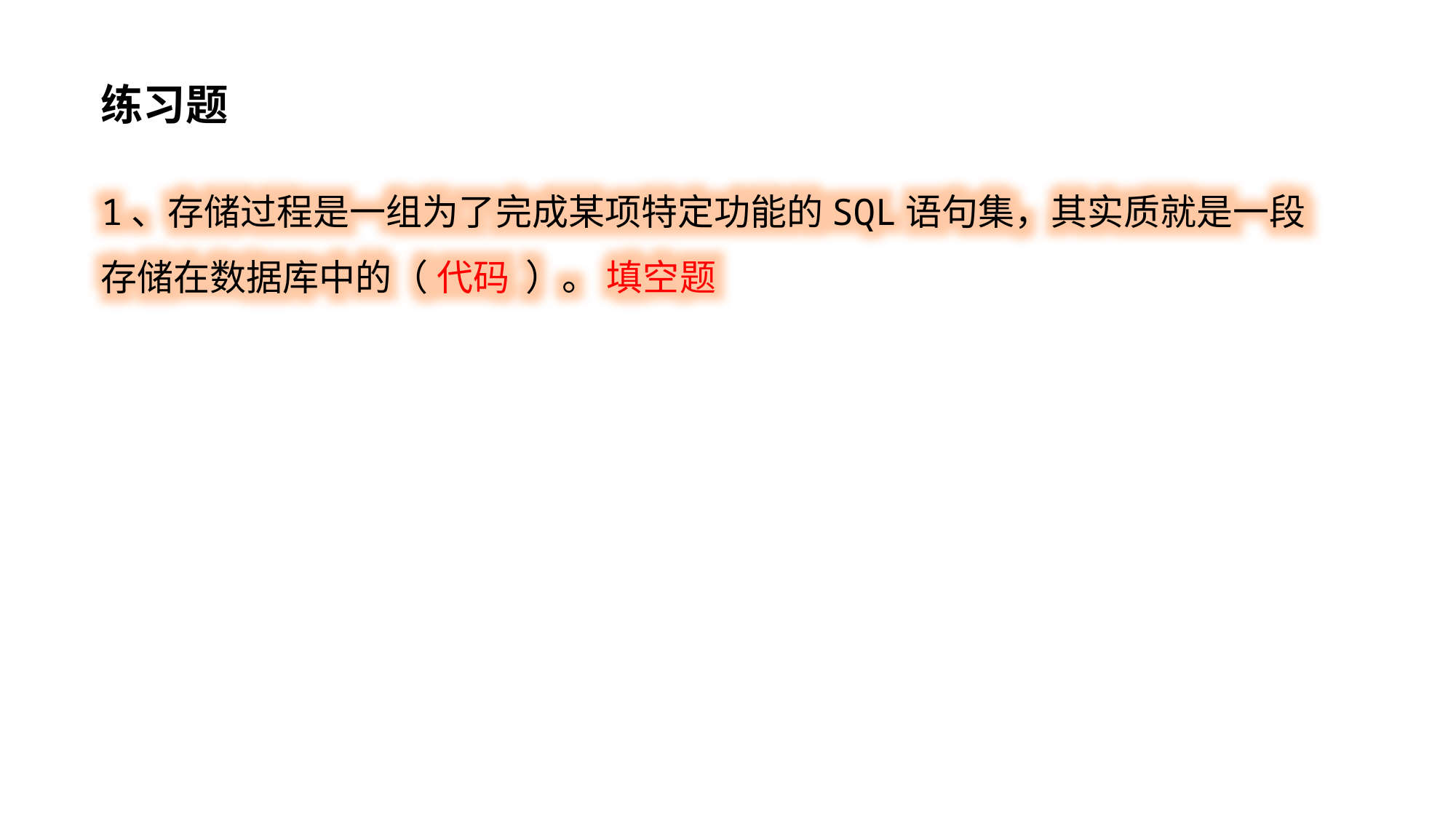

练习题
1、存储过程是一组为了完成某项特定功能的SQL语句集，其实质就是一段存储在数据库中的（ 代码  ）。 填空题